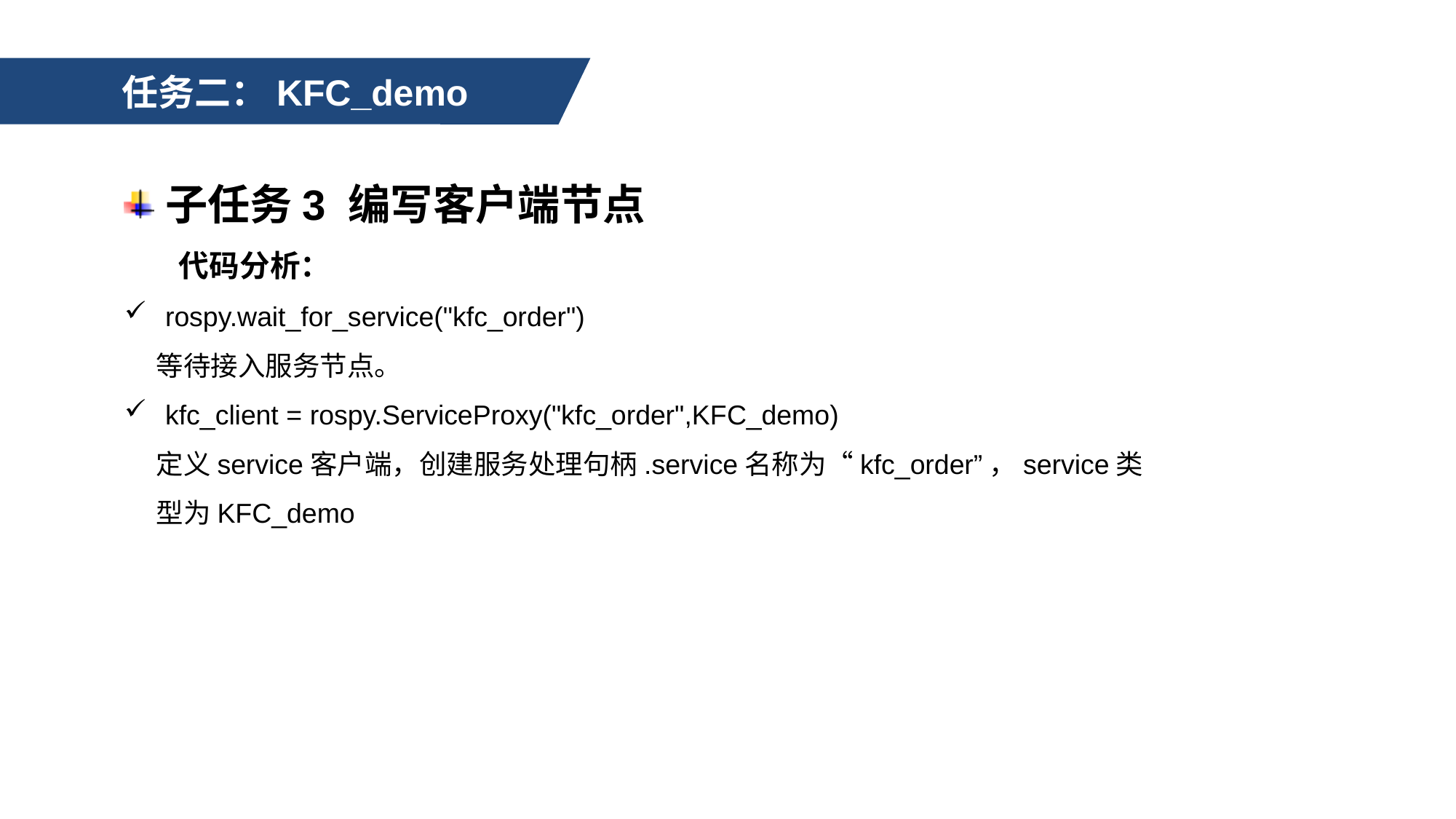

任务二：KFC_demo
子任务3 编写客户端节点
代码分析：
rospy.wait_for_service("kfc_order")
等待接入服务节点。
kfc_client = rospy.ServiceProxy("kfc_order",KFC_demo)
定义service客户端，创建服务处理句柄.service名称为“kfc_order”，service类型为KFC_demo